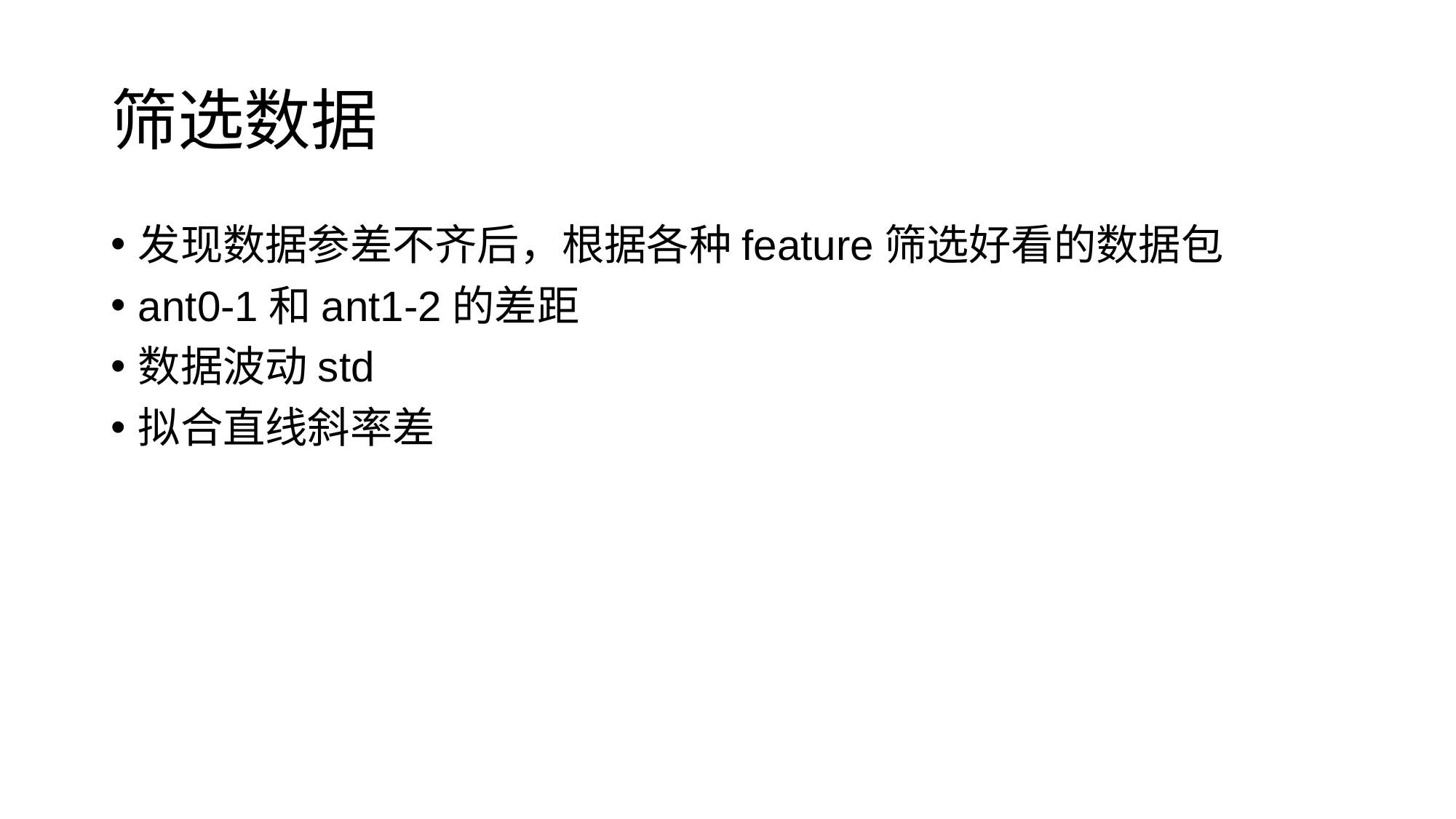

# 筛选数据
发现数据参差不齐后，根据各种feature筛选好看的数据包
ant0-1和ant1-2的差距
数据波动std
拟合直线斜率差